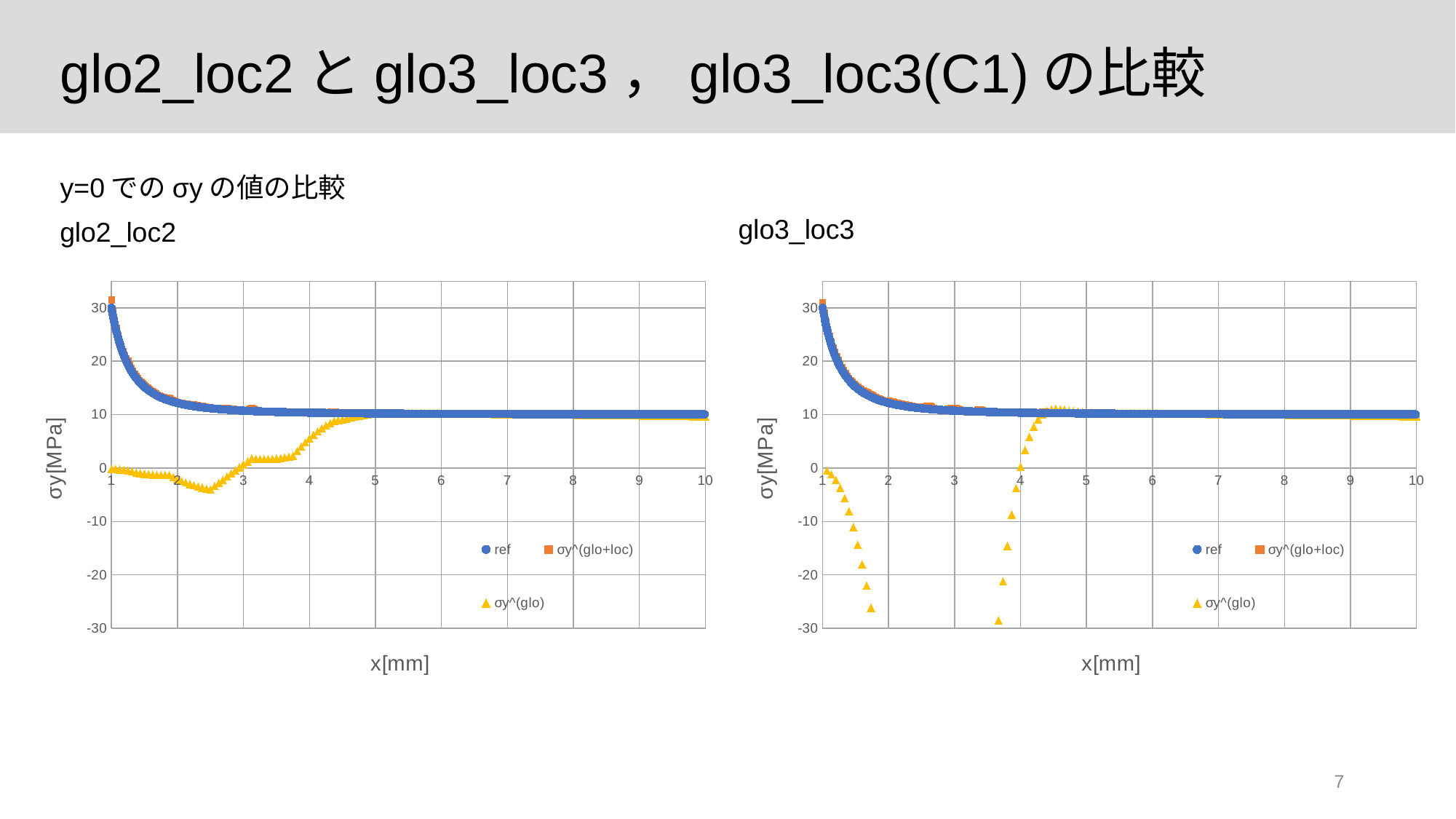

glo2_loc2とglo3_loc3，glo3_loc3(C1)の比較
y=0でのσyの値の比較
glo3_loc3
glo2_loc2

### Chart

| Category |  |  |  |
|---|---|---|---|

### Chart

| Category |  |  |  |
|---|---|---|---|
7